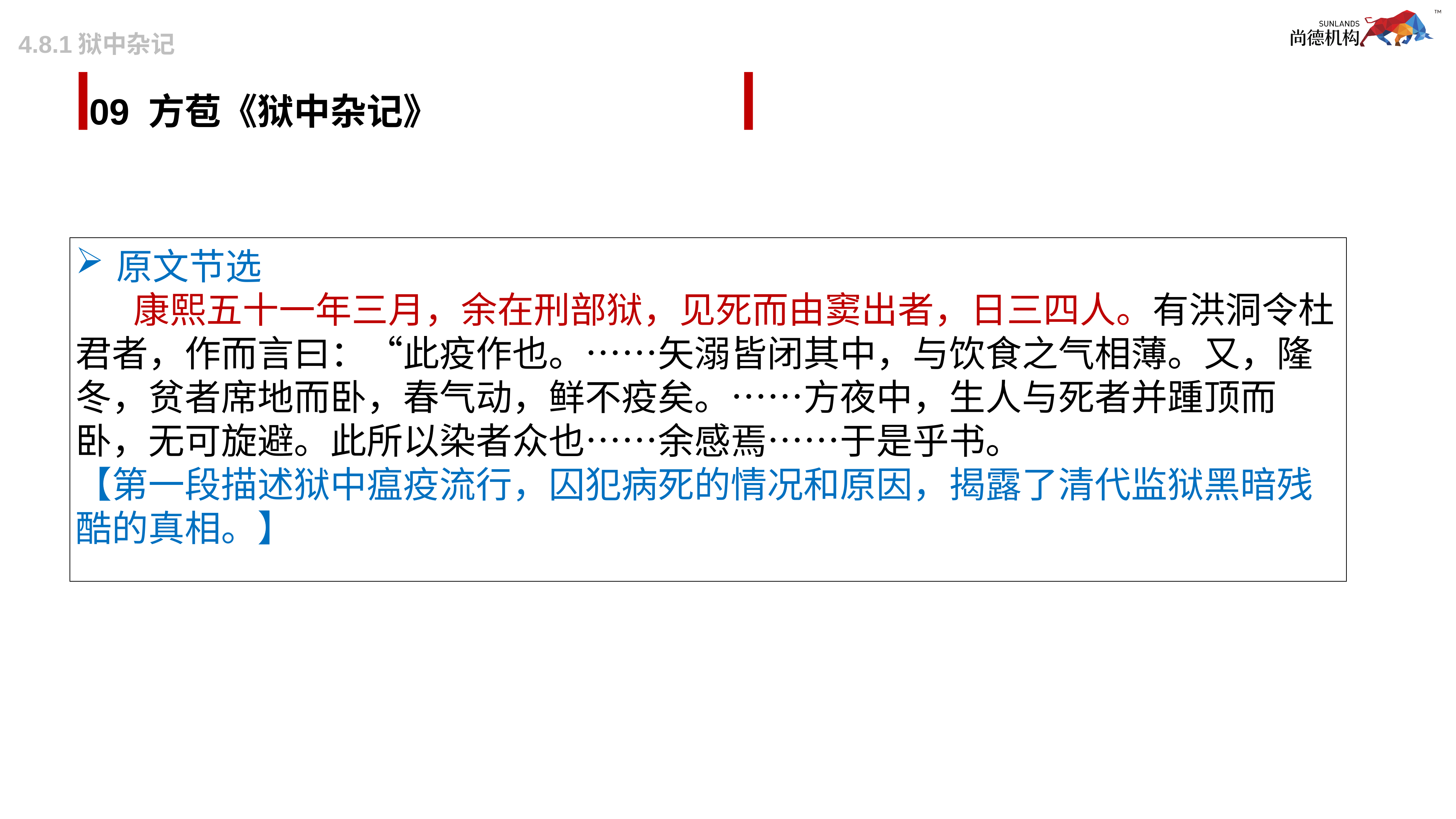

4.8.1狱中杂记
# 09 方苞《狱中杂记》
原文节选
      康熙五十一年三月，余在刑部狱，见死而由窦出者，日三四人。有洪洞令杜君者，作而言曰：“此疫作也。……矢溺皆闭其中，与饮食之气相薄。又，隆冬，贫者席地而卧，春气动，鲜不疫矣。……方夜中，生人与死者并踵顶而卧，无可旋避。此所以染者众也……余感焉……于是乎书。
【第一段描述狱中瘟疫流行，囚犯病死的情况和原因，揭露了清代监狱黑暗残酷的真相。】